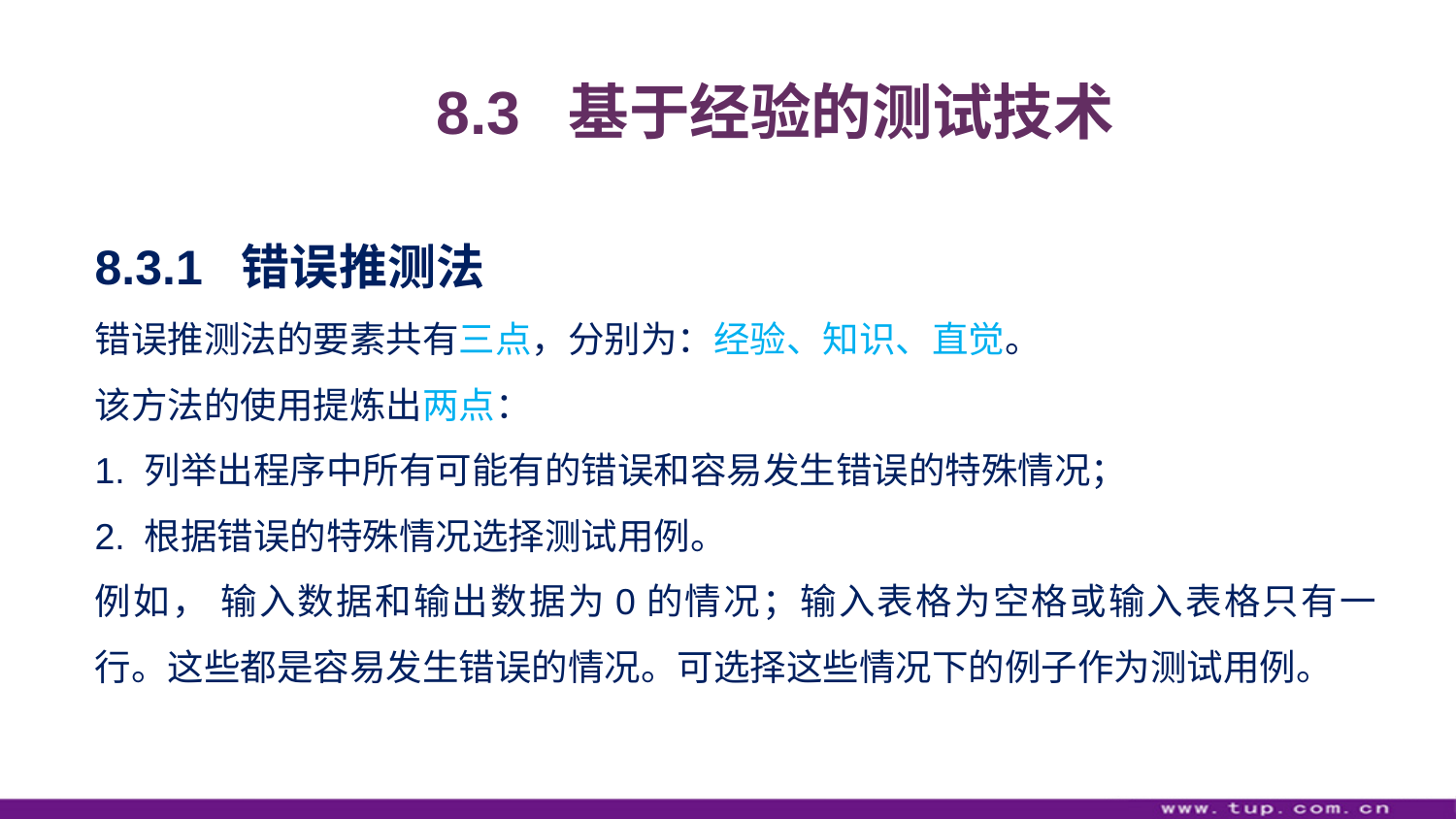

8.3  基于经验的测试技术

8.3.1  错误推测法
错误推测法的要素共有三点，分别为：经验、知识、直觉。
该方法的使用提炼出两点：
1. 列举出程序中所有可能有的错误和容易发生错误的特殊情况；
2. 根据错误的特殊情况选择测试用例。
例如， 输入数据和输出数据为0的情况；输入表格为空格或输入表格只有一行。这些都是容易发生错误的情况。可选择这些情况下的例子作为测试用例。